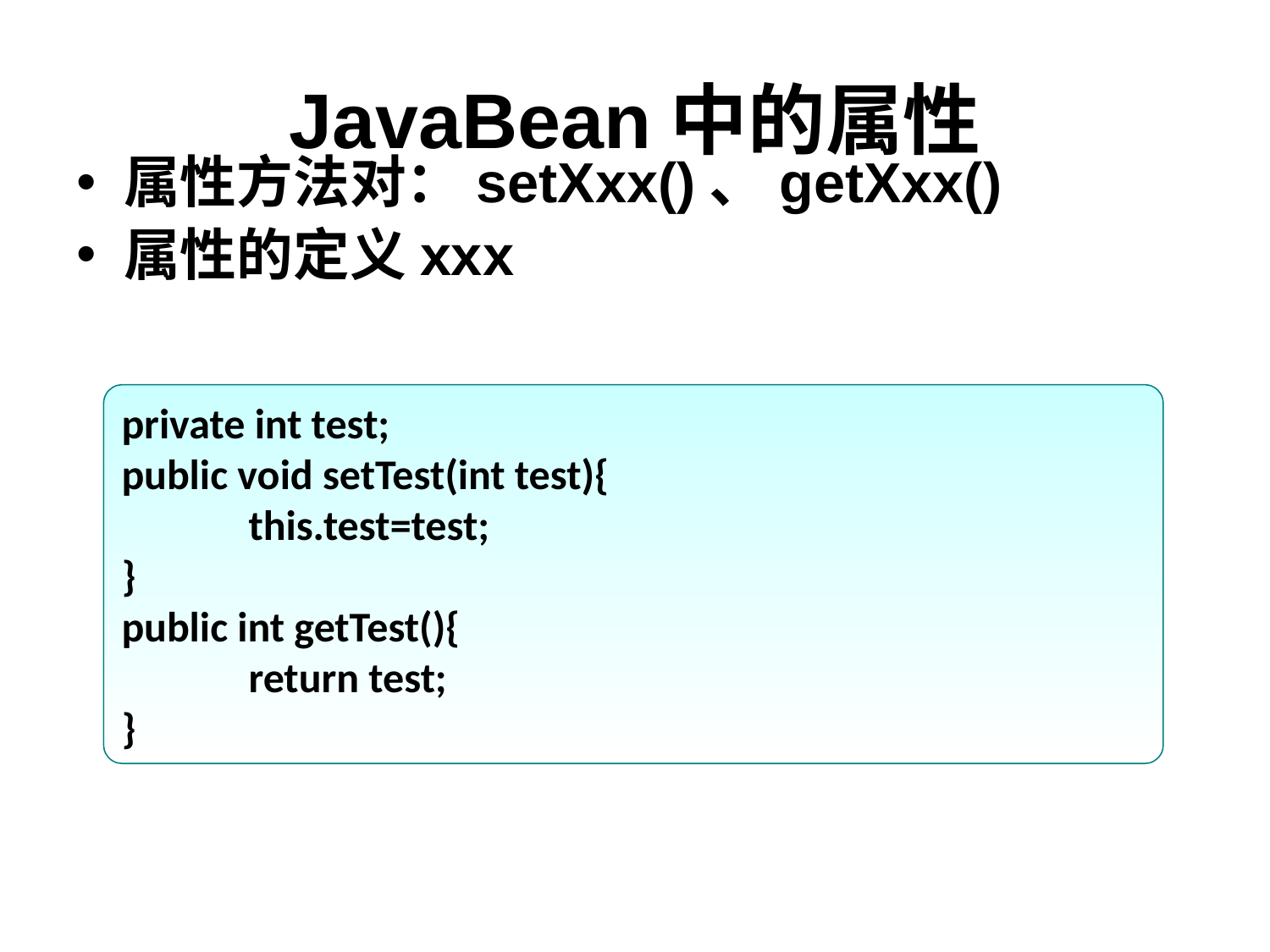

JavaBean中的属性
属性方法对：setXxx()、getXxx()
属性的定义xxx
private int test;
public void setTest(int test){
	this.test=test;
}
public int getTest(){
	return test;
}